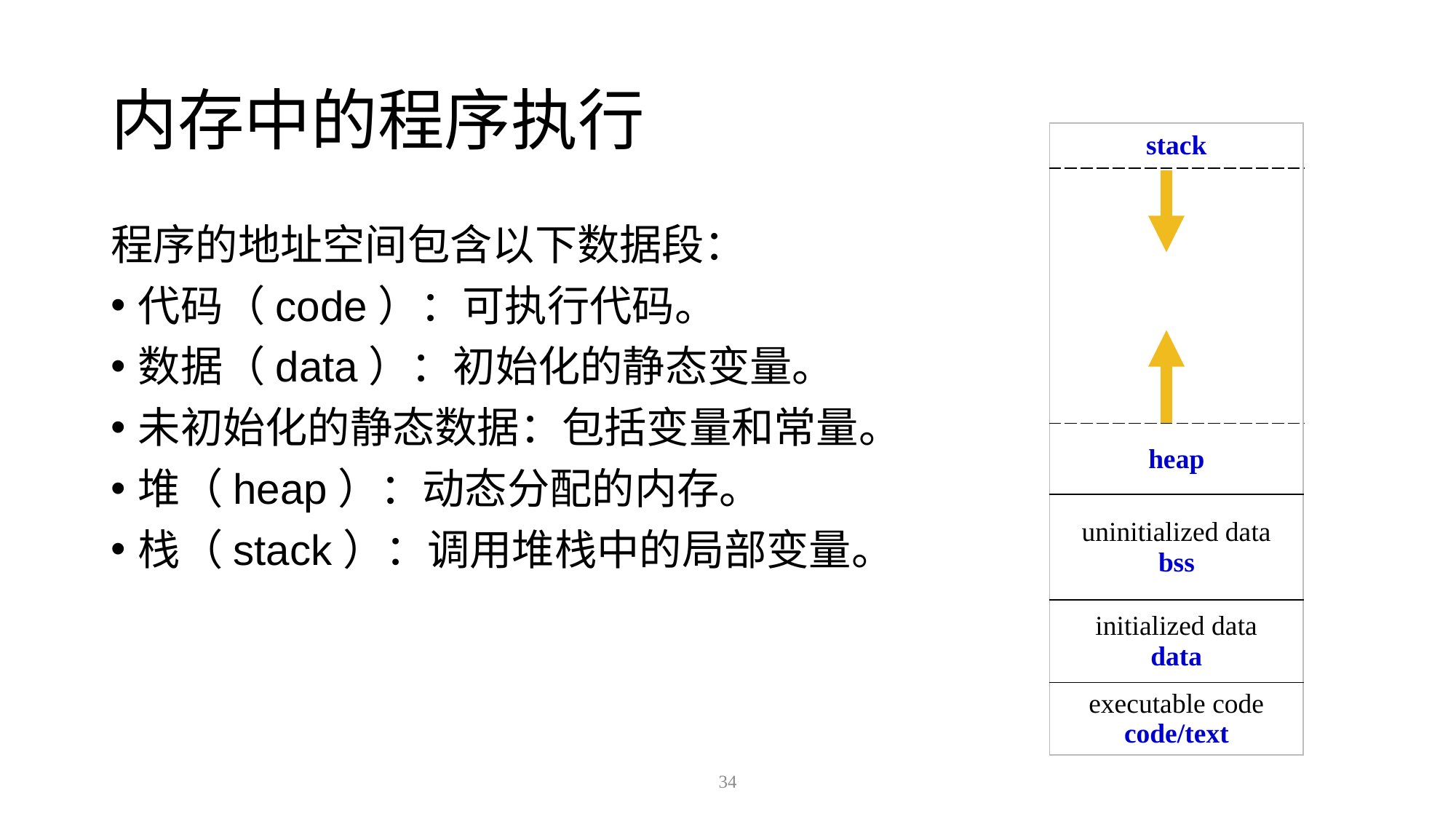

# 内存中的程序执行
| stack |
| --- |
|  |
| heap |
| uninitialized data bss |
| initialized data data |
| executable code code/text |
程序的地址空间包含以下数据段：
代码（code）：可执行代码。
数据（data）：初始化的静态变量。
未初始化的静态数据：包括变量和常量。
堆（heap）：动态分配的内存。
栈（stack）：调用堆栈中的局部变量。
34